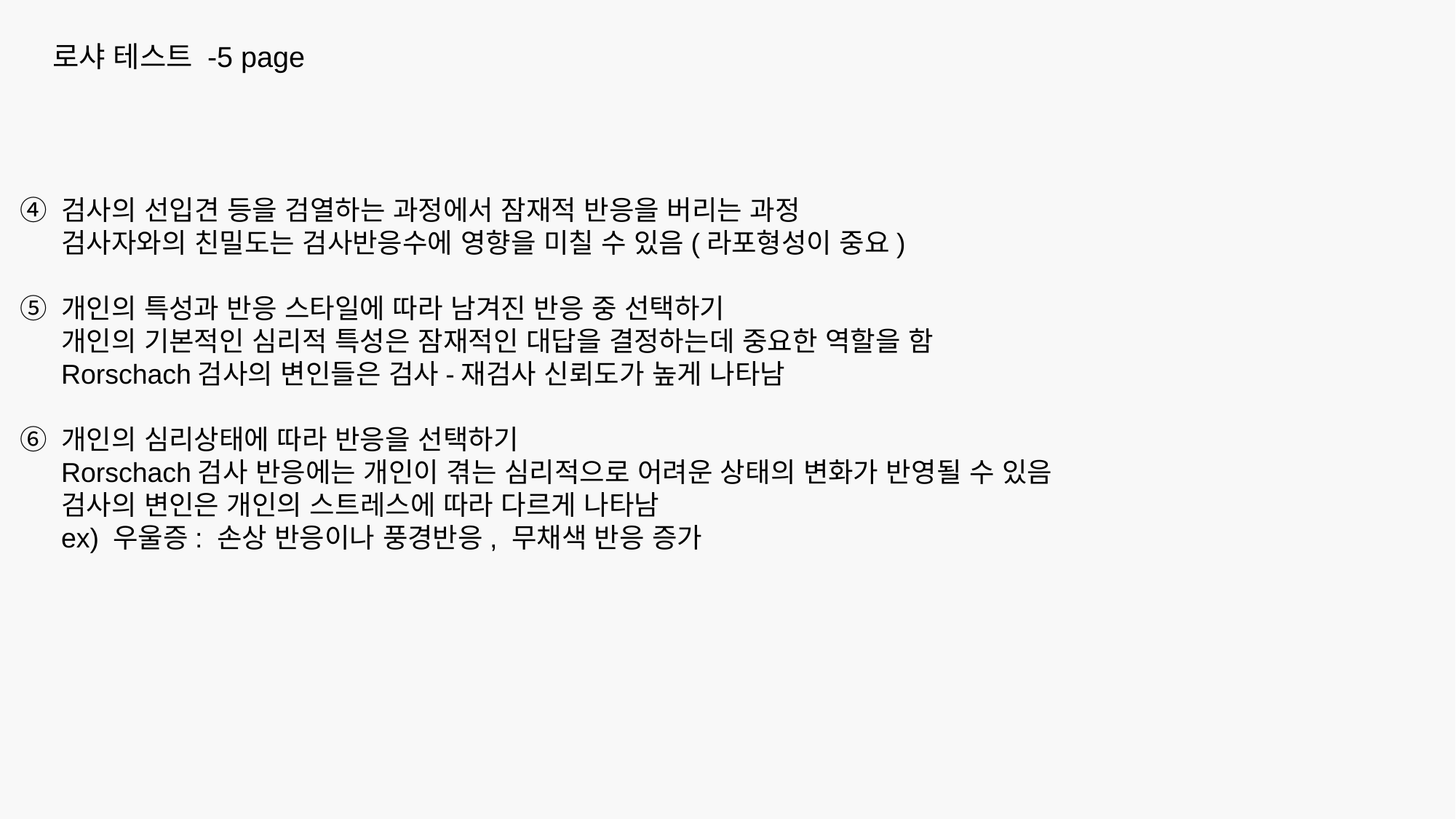

로샤 테스트 -5 page
검사의 선입견 등을 검열하는 과정에서 잠재적 반응을 버리는 과정
검사자와의 친밀도는 검사반응수에 영향을 미칠 수 있음(라포형성이 중요)

개인의 특성과 반응 스타일에 따라 남겨진 반응 중 선택하기
개인의 기본적인 심리적 특성은 잠재적인 대답을 결정하는데 중요한 역할을 함
Rorschach검사의 변인들은 검사-재검사 신뢰도가 높게 나타남

개인의 심리상태에 따라 반응을 선택하기
Rorschach검사 반응에는 개인이 겪는 심리적으로 어려운 상태의 변화가 반영될 수 있음
검사의 변인은 개인의 스트레스에 따라 다르게 나타남
ex) 우울증: 손상 반응이나 풍경반응, 무채색 반응 증가